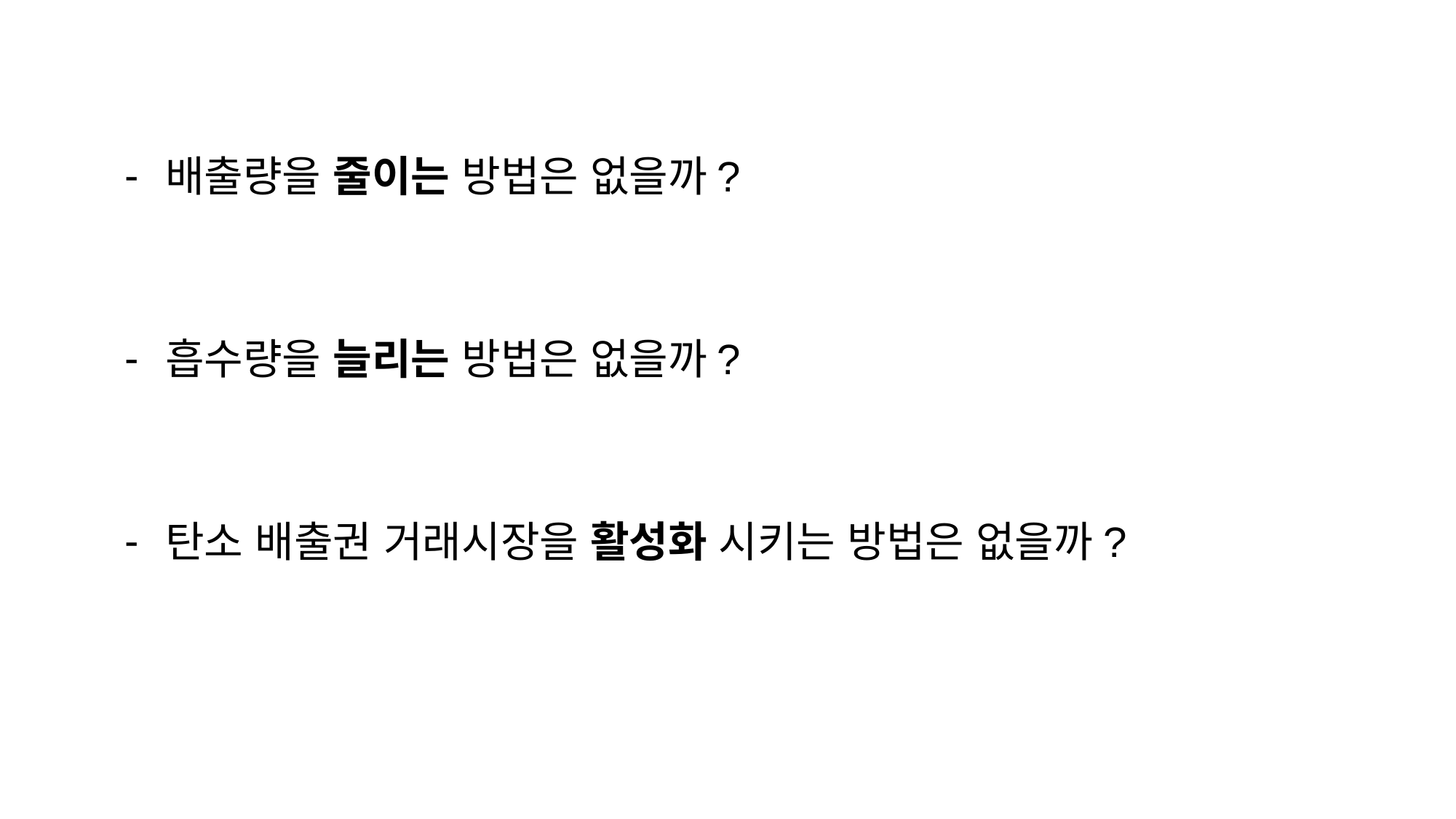

배출량을 줄이는 방법은 없을까?

흡수량을 늘리는 방법은 없을까?

탄소 배출권 거래시장을 활성화 시키는 방법은 없을까?